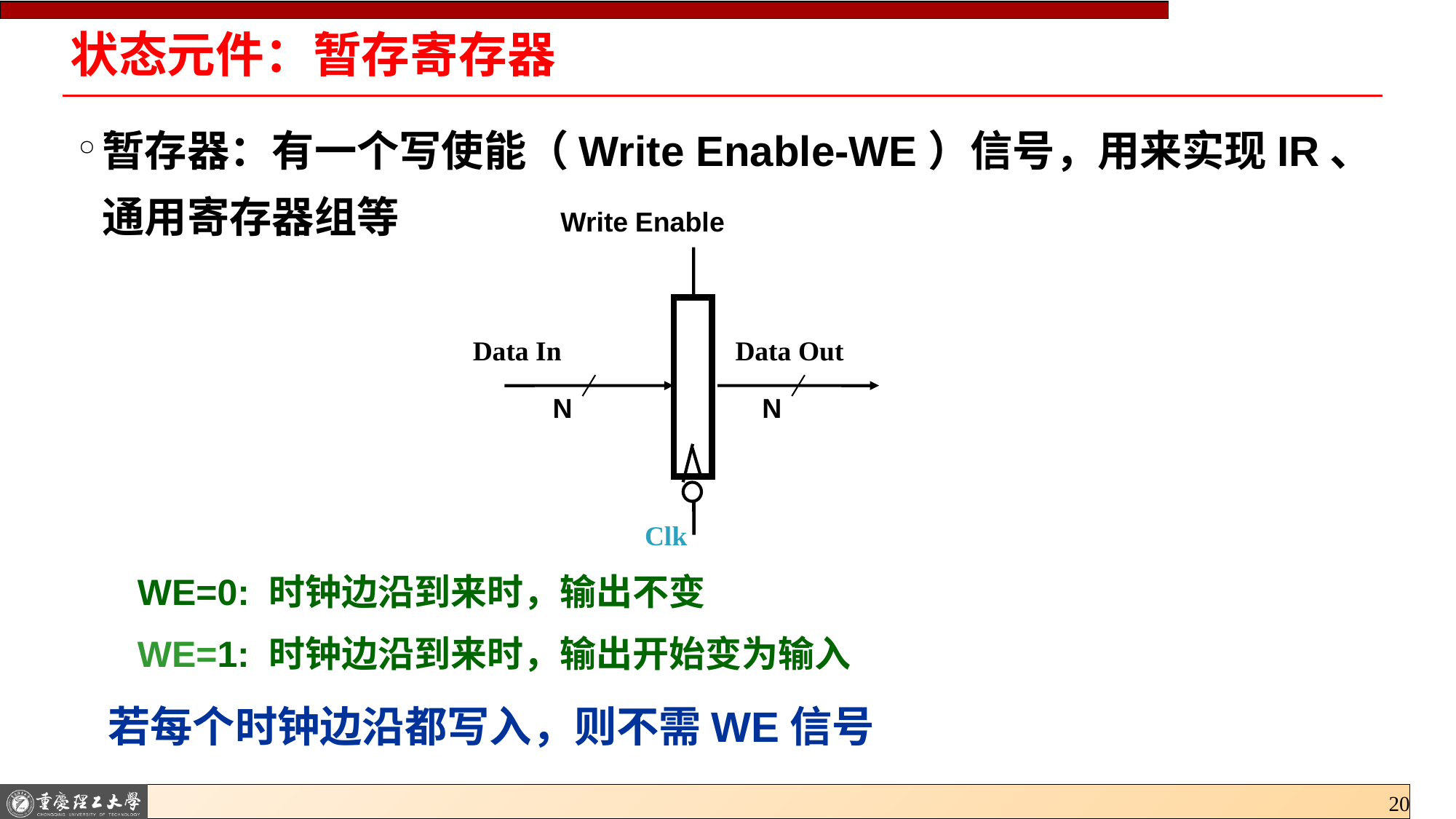

# 状态元件：暂存寄存器
暂存器：有一个写使能（Write Enable-WE）信号，用来实现IR、通用寄存器组等

WE=0: 时钟边沿到来时，输出不变
WE=1: 时钟边沿到来时，输出开始变为输入

Write Enable

Data In
Data Out

N
N

Clk
若每个时钟边沿都写入，则不需WE信号